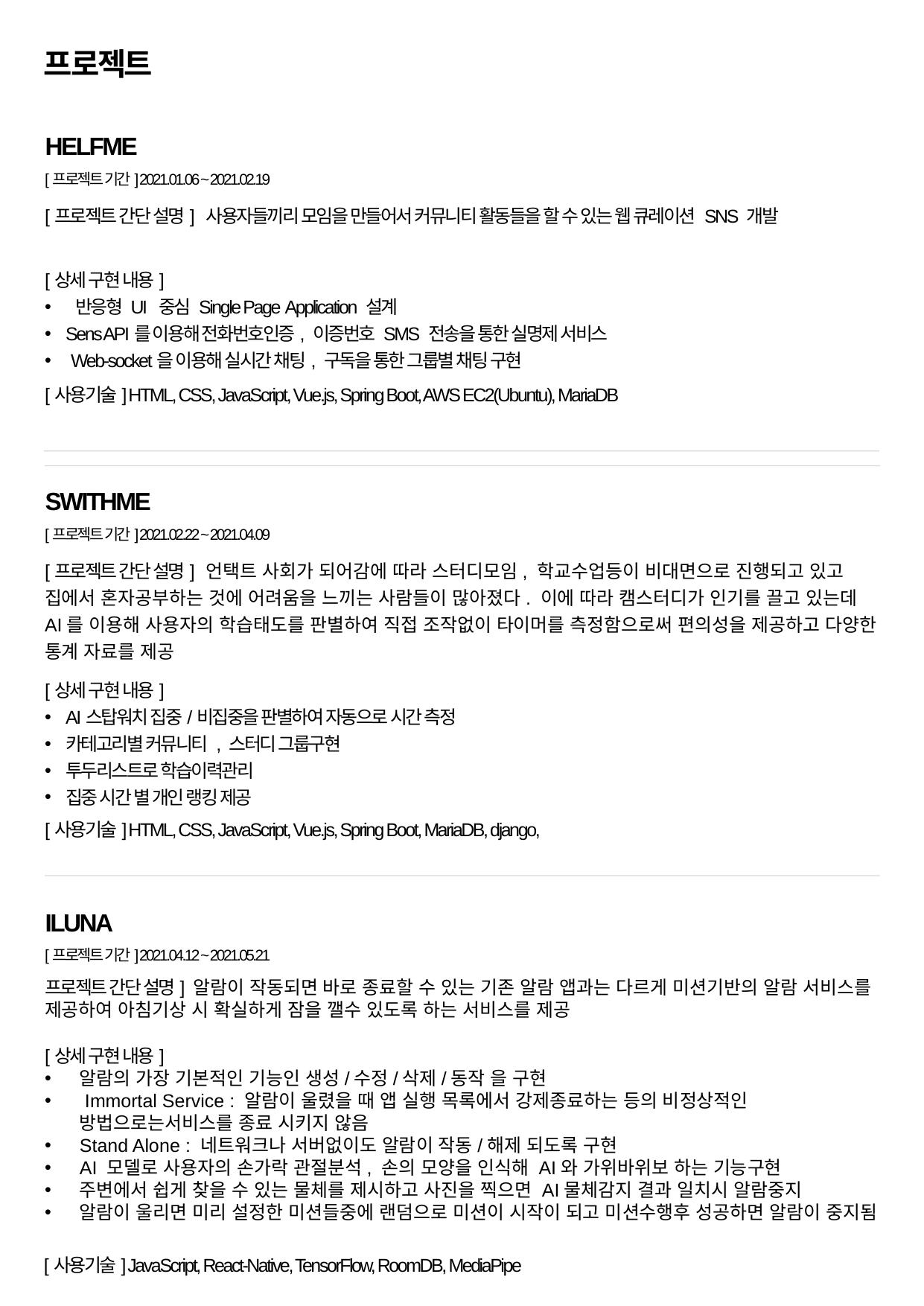

프로젝트
HELFME
[프로젝트 기간] 2021.01.06 ~ 2021.02.19
[프로젝트 간단 설명]  사용자들끼리 모임을 만들어서 커뮤니티 활동들을 할 수 있는 웹 큐레이션 SNS 개발
[상세 구현 내용]
 반응형 UI  중심 Single Page  Application 설계
Sens API를 이용해 전화번호인증, 이증번호 SMS 전송을 통한 실명제 서비스
 Web-socket을 이용해 실시간 채팅, 구독을 통한 그룹별 채팅 구현
[사용기술] HTML, CSS, JavaScript, Vue.js, Spring Boot, AWS EC2(Ubuntu), MariaDB

SWITHME
[프로젝트 기간] 2021.02.22 ~ 2021.04.09
[프로젝트 간단 설명]  언택트 사회가 되어감에 따라 스터디모임, 학교수업등이 비대면으로 진행되고 있고 집에서 혼자공부하는 것에 어려움을 느끼는 사람들이 많아졌다. 이에 따라 캠스터디가 인기를 끌고 있는데 AI를 이용해 사용자의 학습태도를 판별하여 직접 조작없이 타이머를 측정함으로써 편의성을 제공하고 다양한 통계 자료를 제공
[상세 구현 내용]
AI스탑워치 집중/비집중을 판별하여 자동으로 시간 측정
카테고리별 커뮤니티 , 스터디 그룹구현
투두리스트로 학습이력관리
집중 시간 별 개인 랭킹 제공

[사용기술] HTML, CSS, JavaScript, Vue.js, Spring Boot, MariaDB, django,

ILUNA
[프로젝트 기간] 2021.04.12 ~ 2021.05.21
프로젝트 간단 설명] 알람이 작동되면 바로 종료할 수 있는 기존 알람 앱과는 다르게 미션기반의 알람 서비스를 제공하여 아침기상 시 확실하게 잠을 깰수 있도록 하는 서비스를 제공
[상세 구현 내용]
알람의 가장 기본적인 기능인 생성/수정/삭제/동작 을 구현
 Immortal Service : 알람이 울렸을 때 앱 실행 목록에서 강제종료하는 등의 비정상적인 방법으로는서비스를 종료 시키지 않음
Stand Alone : 네트워크나 서버없이도 알람이 작동/해제 되도록 구현
AI 모델로 사용자의 손가락 관절분석, 손의 모양을 인식해 AI와 가위바위보 하는 기능구현
주변에서 쉽게 찾을 수 있는 물체를 제시하고 사진을 찍으면 AI물체감지 결과 일치시 알람중지
알람이 울리면 미리 설정한 미션들중에 랜덤으로 미션이 시작이 되고 미션수행후 성공하면 알람이 중지됨

[사용기술] JavaScript, React-Native, TensorFlow, RoomDB, MediaPipe